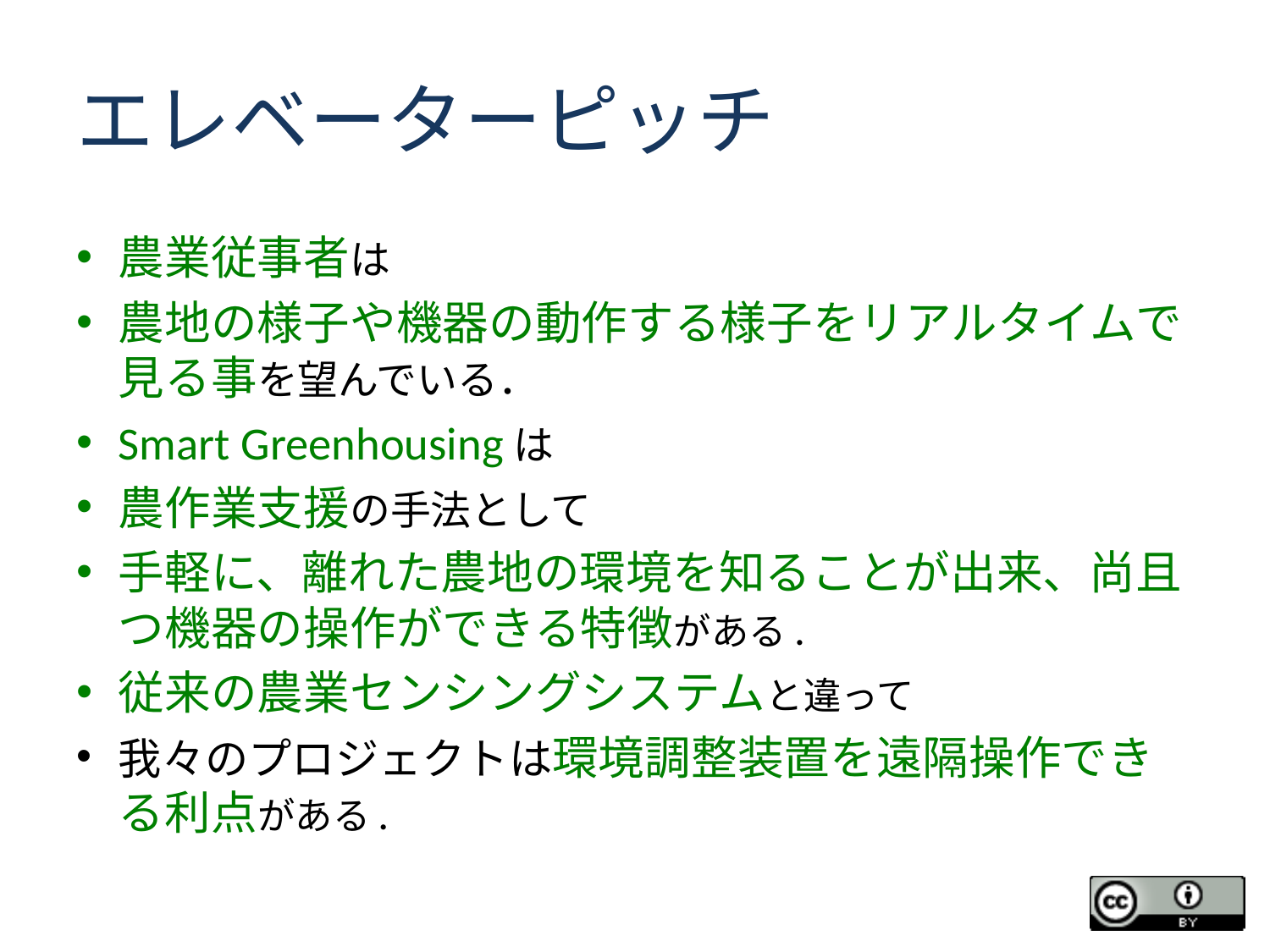

# エレベーターピッチ
農業従事者は
農地の様子や機器の動作する様子をリアルタイムで見る事を望んでいる．
Smart Greenhousingは
農作業支援の手法として
手軽に、離れた農地の環境を知ることが出来、尚且つ機器の操作ができる特徴がある.
従来の農業センシングシステムと違って
我々のプロジェクトは環境調整装置を遠隔操作できる利点がある.